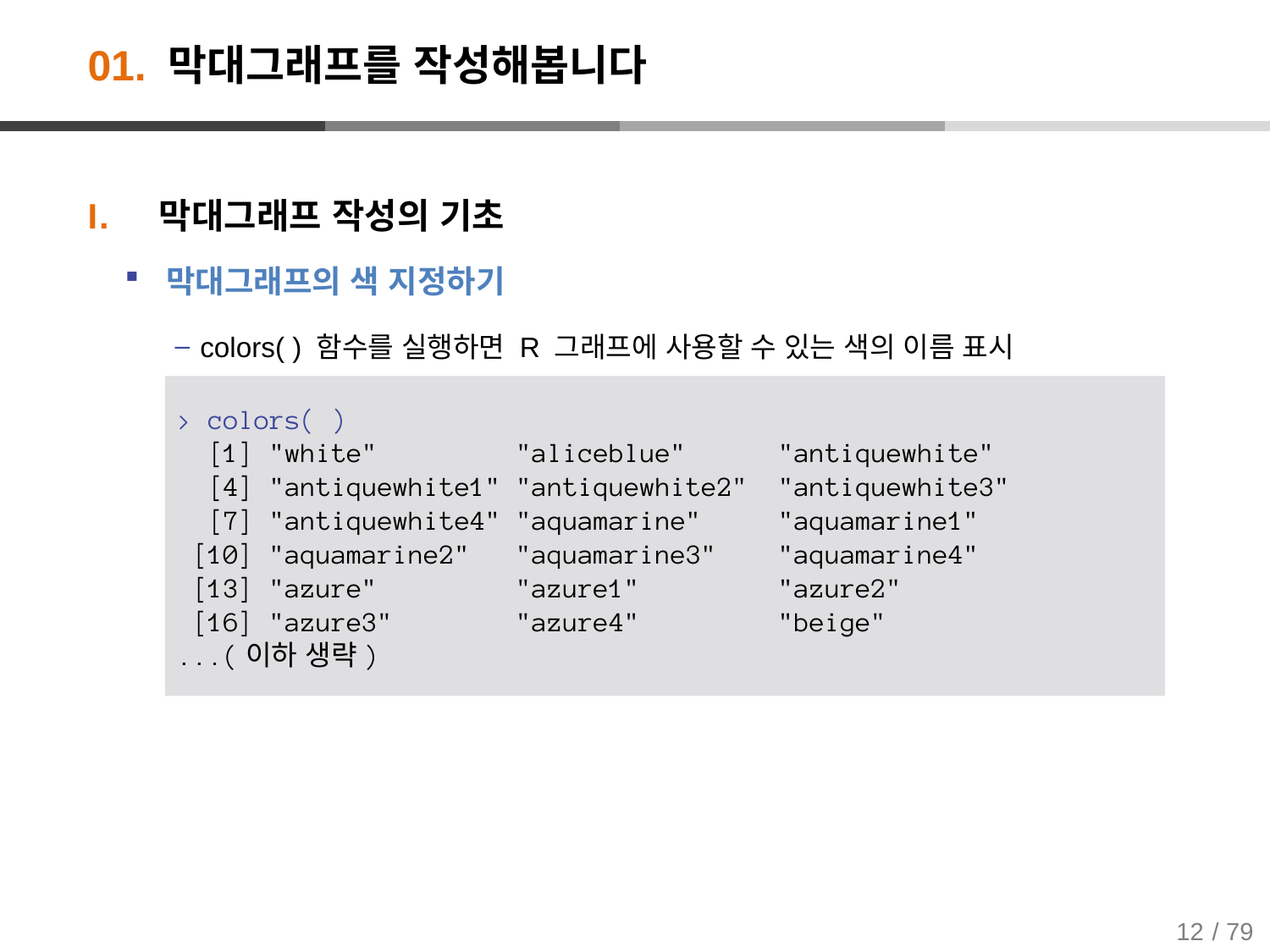

# 01. 막대그래프를 작성해봅니다
막대그래프 작성의 기초
 막대그래프의 색 지정하기
colors( ) 함수를 실행하면 R 그래프에 사용할 수 있는 색의 이름 표시
> colors( )
  [1] "white"         "aliceblue"      "antiquewhite"
  [4] "antiquewhite1" "antiquewhite2"  "antiquewhite3"
  [7] "antiquewhite4" "aquamarine"     "aquamarine1"
 [10] "aquamarine2"   "aquamarine3"    "aquamarine4"
 [13] "azure"         "azure1"         "azure2"
 [16] "azure3"        "azure4"         "beige"
...(이하 생략)